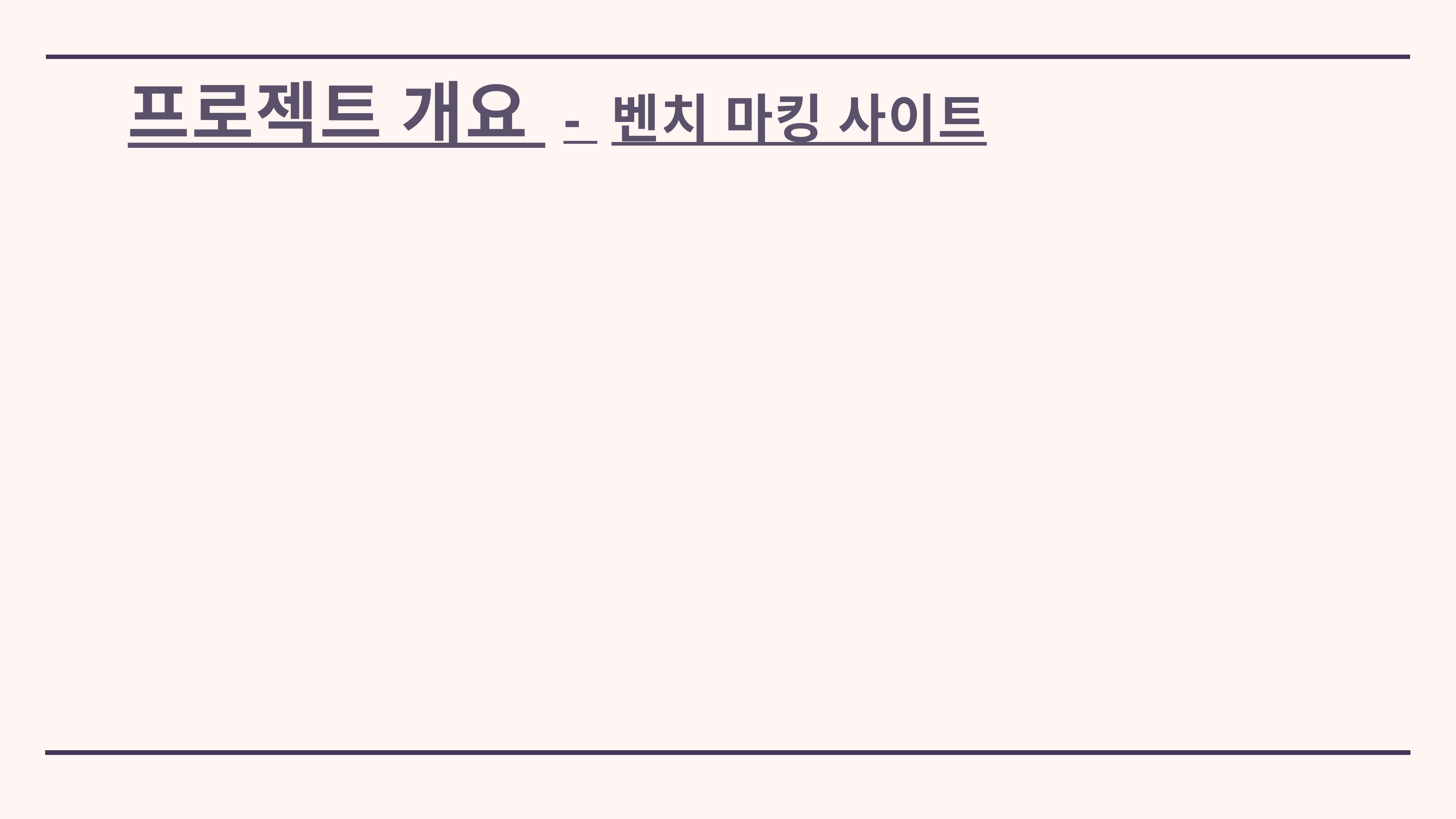

# 프로젝트 개요 - 벤치 마킹 사이트